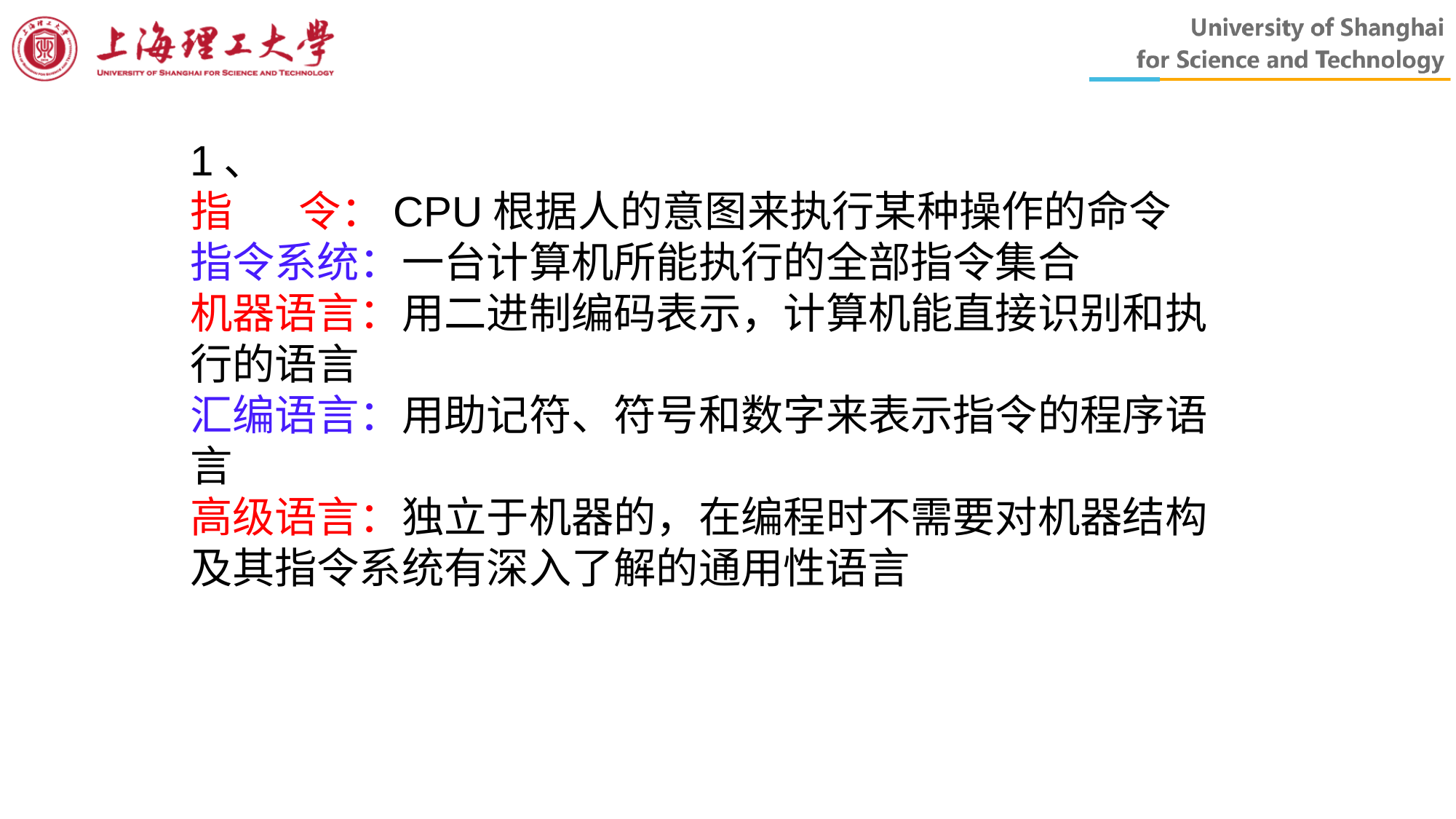

1、
指       令：CPU根据人的意图来执行某种操作的命令
指令系统：一台计算机所能执行的全部指令集合
机器语言：用二进制编码表示，计算机能直接识别和执行的语言
汇编语言：用助记符、符号和数字来表示指令的程序语言
高级语言：独立于机器的，在编程时不需要对机器结构及其指令系统有深入了解的通用性语言